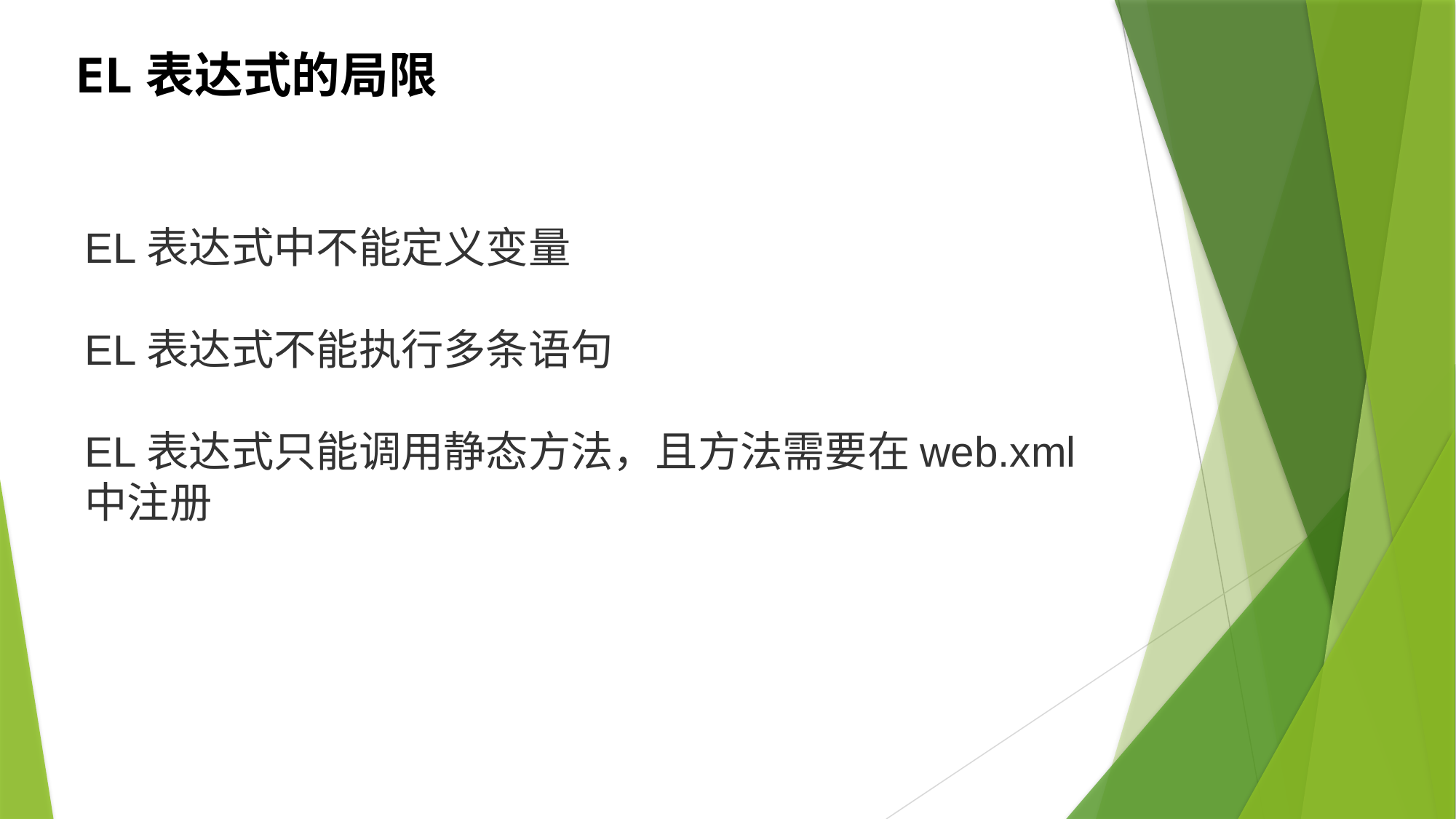

EL表达式的局限
EL表达式中不能定义变量

EL表达式不能执行多条语句

EL表达式只能调用静态方法，且方法需要在web.xml中注册